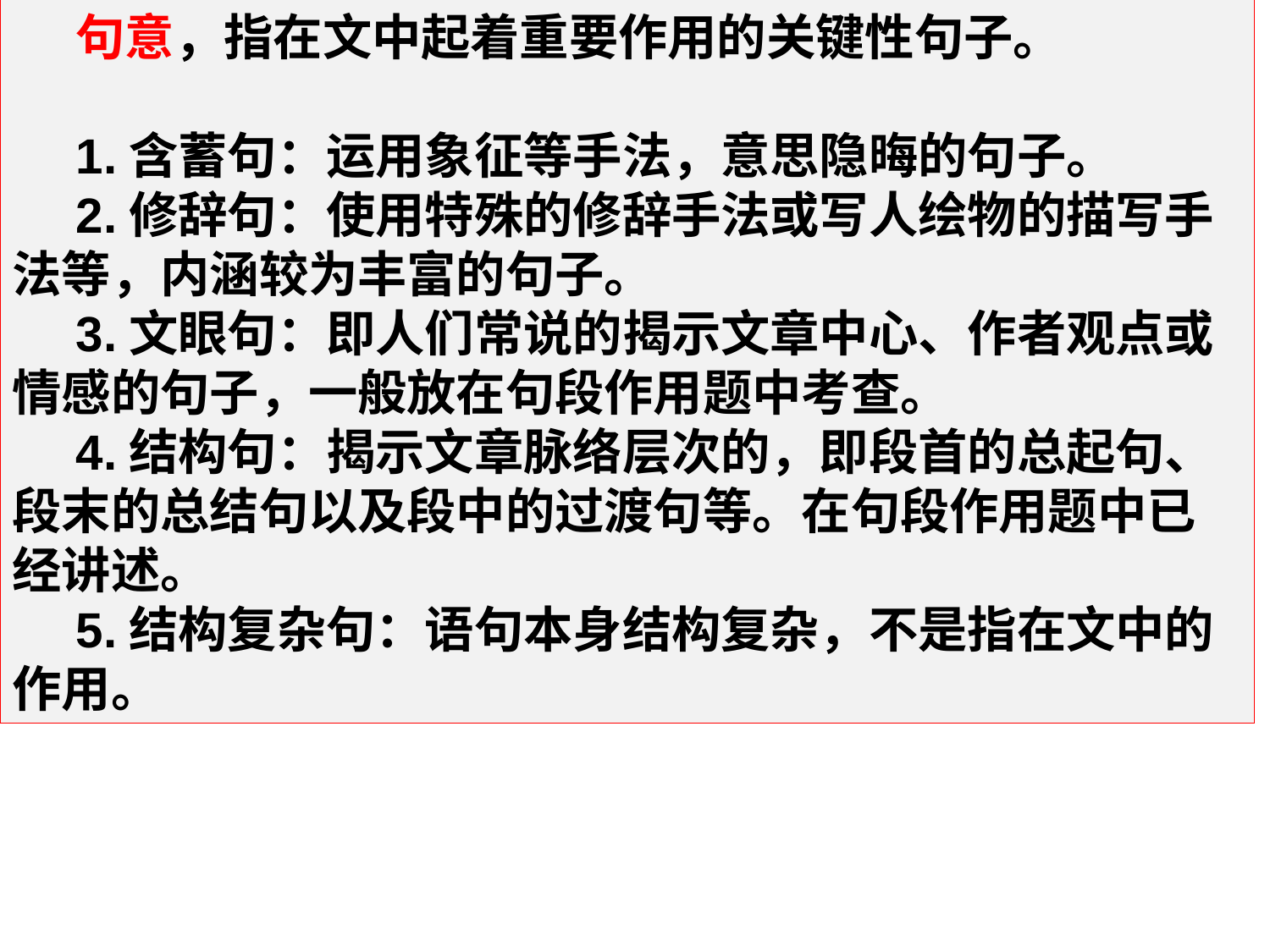

句意，指在文中起着重要作用的关键性句子。

1.含蓄句：运用象征等手法，意思隐晦的句子。
2.修辞句：使用特殊的修辞手法或写人绘物的描写手法等，内涵较为丰富的句子。
3.文眼句：即人们常说的揭示文章中心、作者观点或情感的句子，一般放在句段作用题中考查。
4.结构句：揭示文章脉络层次的，即段首的总起句、段末的总结句以及段中的过渡句等。在句段作用题中已经讲述。
5.结构复杂句：语句本身结构复杂，不是指在文中的作用。